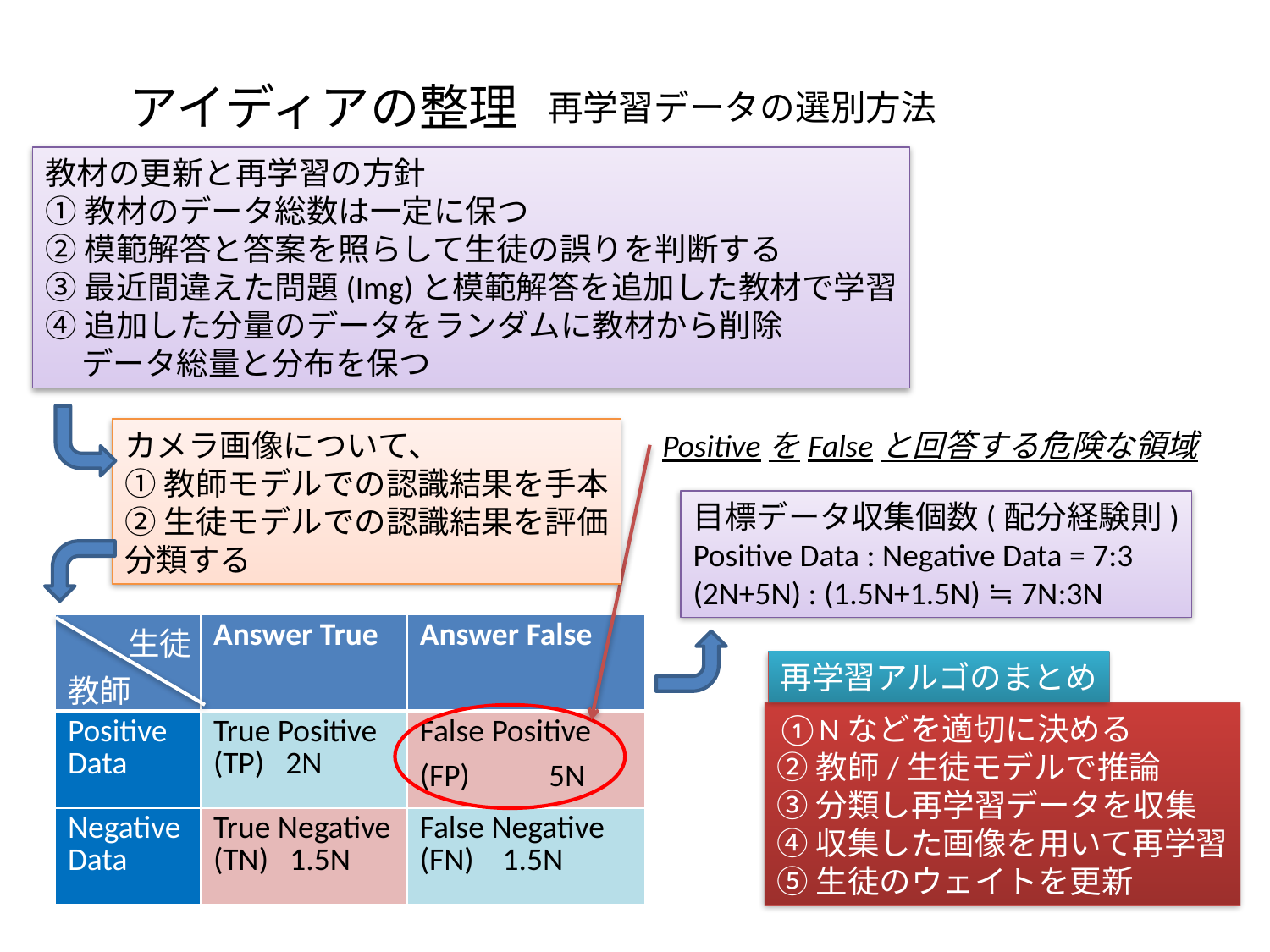

アイディアの整理
再学習データの選別方法
教材の更新と再学習の方針
①教材のデータ総数は一定に保つ
②模範解答と答案を照らして生徒の誤りを判断する
③最近間違えた問題(Img)と模範解答を追加した教材で学習
④追加した分量のデータをランダムに教材から削除
    データ総量と分布を保つ

カメラ画像について、
①教師モデルでの認識結果を手本
②生徒モデルでの認識結果を評価
分類する
PositiveをFalseと回答する危険な領域
目標データ収集個数(配分経験則)
Positive Data : Negative Data = 7:3
(2N+5N) : (1.5N+1.5N) ≒ 7N:3N

|  | Answer True | Answer False |
| --- | --- | --- |
| Positive Data | True Positive (TP) 2N | False Positive (FP)　　5N |
| Negative Data | True Negative (TN) 1.5N | False Negative (FN) 1.5N |
生徒
教師

再学習アルゴのまとめ
①Nなどを適切に決める
②教師/生徒モデルで推論
③分類し再学習データを収集
④収集した画像を用いて再学習
⑤生徒のウェイトを更新